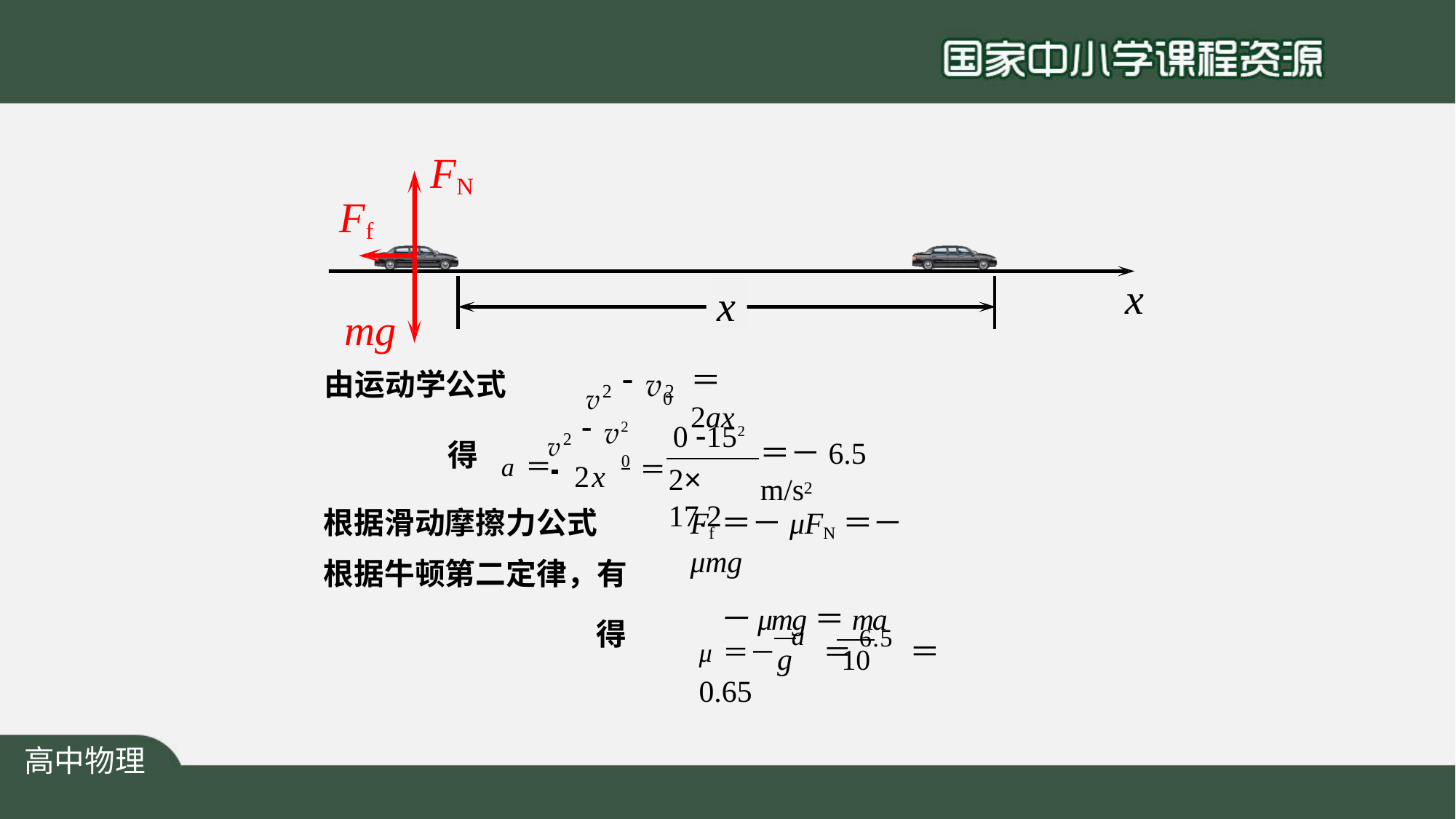

FN
Ff

x

x
mg

v2	2
＝2ax
v
由运动学公式
0
v2
0 −152
2× 17.2
v2
a＝ 	0 ＝
＝－6.5 m/s2
得
2x

Ff＝－μFN＝－μmg
－μmg＝ma
根据滑动摩擦力公式 根据牛顿第二定律，有
得
μ＝－ a ＝6.5 ＝0.65
g	10

高中物理